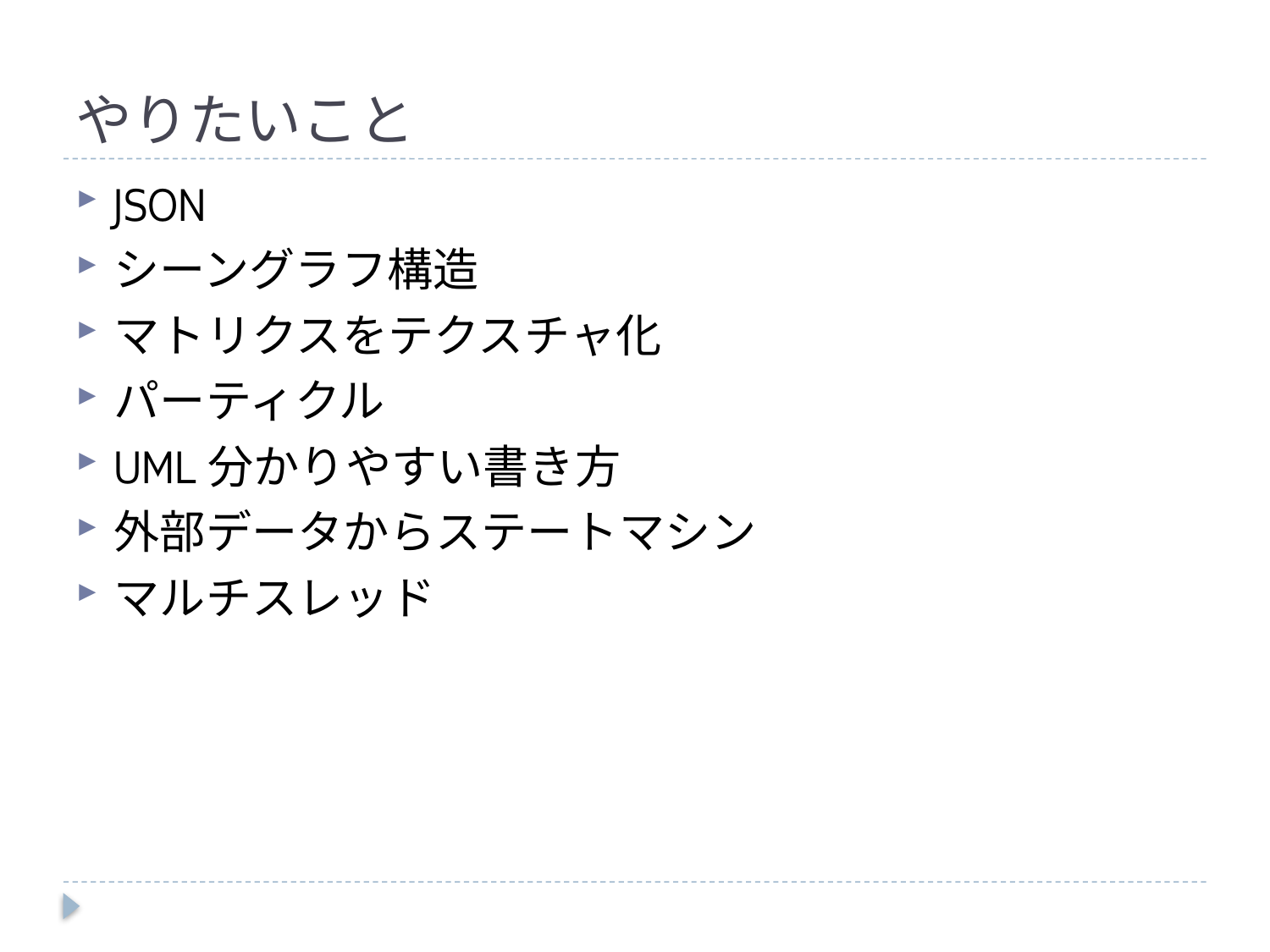

# やりたいこと
JSON
シーングラフ構造
マトリクスをテクスチャ化
パーティクル
UML分かりやすい書き方
外部データからステートマシン
マルチスレッド